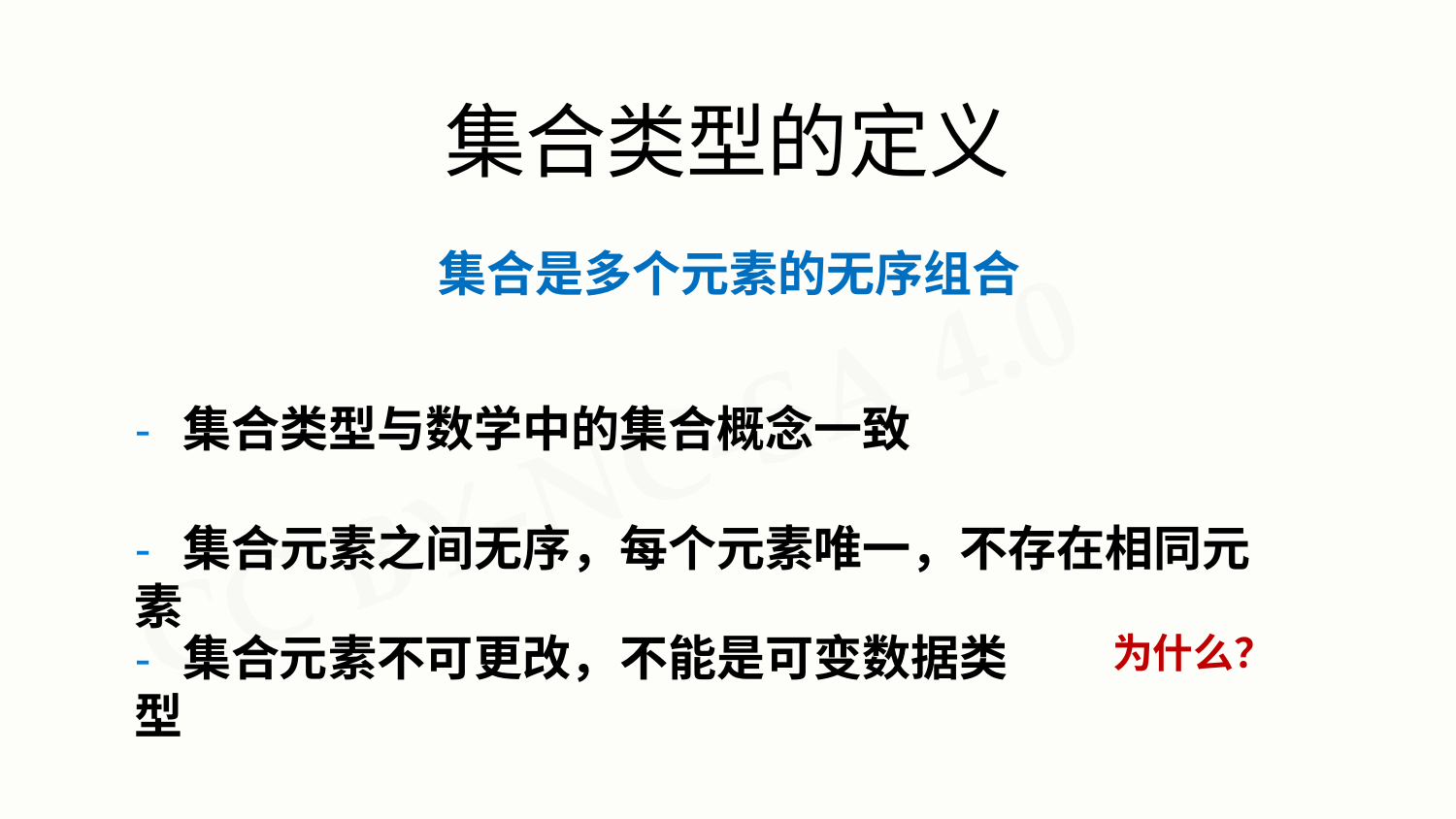

# 集合类型的定义
集合是多个元素的无序组合

- 集合类型与数学中的集合概念一致

- 集合元素之间无序，每个元素唯一，不存在相同元素

- 集合元素不可更改，不能是可变数据类型
为什么？